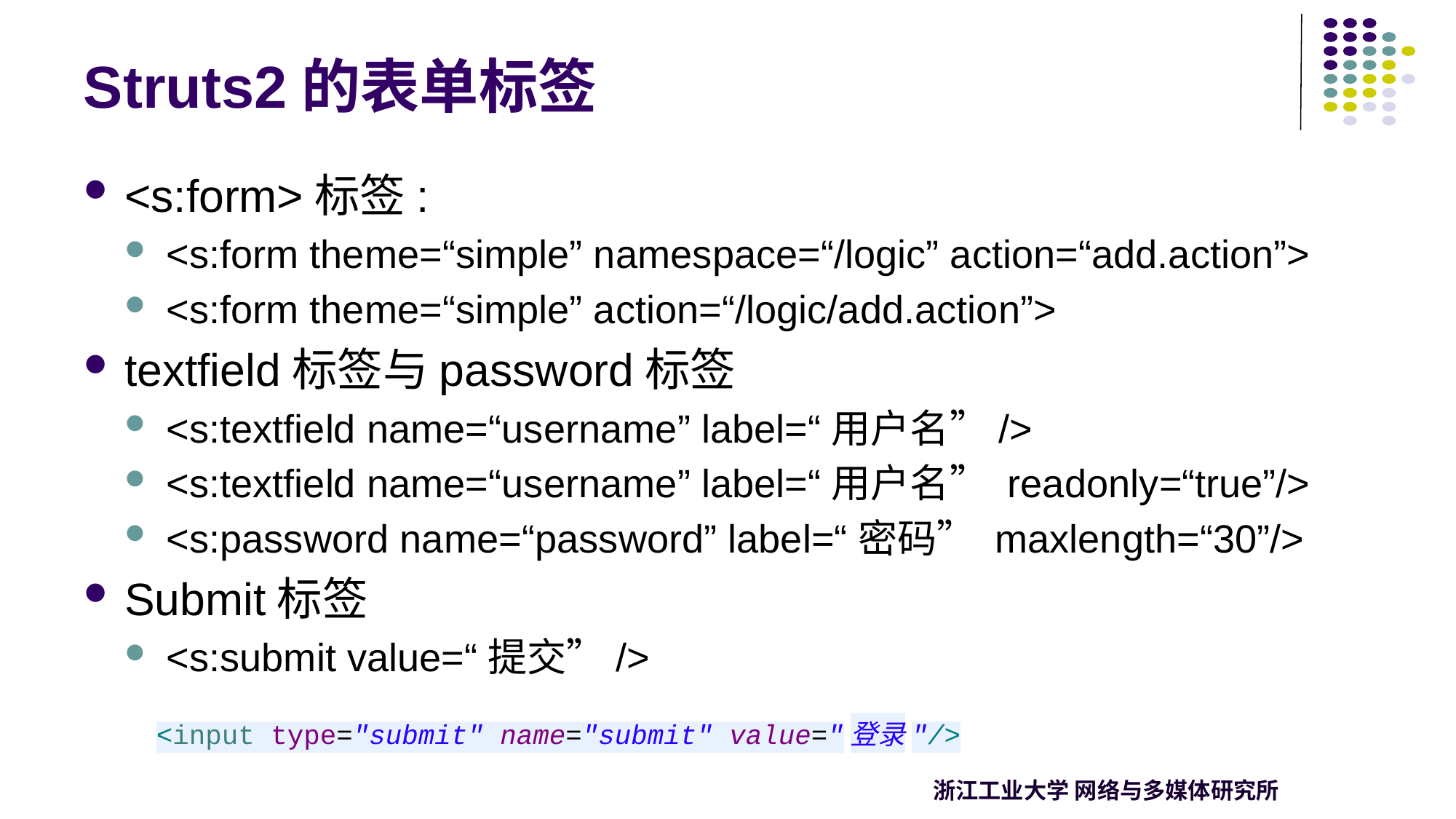

# Struts2的表单标签
<s:form>标签:
<s:form theme=“simple” namespace=“/logic” action=“add.action”>
<s:form theme=“simple” action=“/logic/add.action”>
textfield标签与password标签
<s:textfield name=“username” label=“用户名”/>
<s:textfield name=“username” label=“用户名” readonly=“true”/>
<s:password name=“password” label=“密码” maxlength=“30”/>
Submit标签
<s:submit value=“提交”/>
<input type="submit" name="submit" value="登录"/>